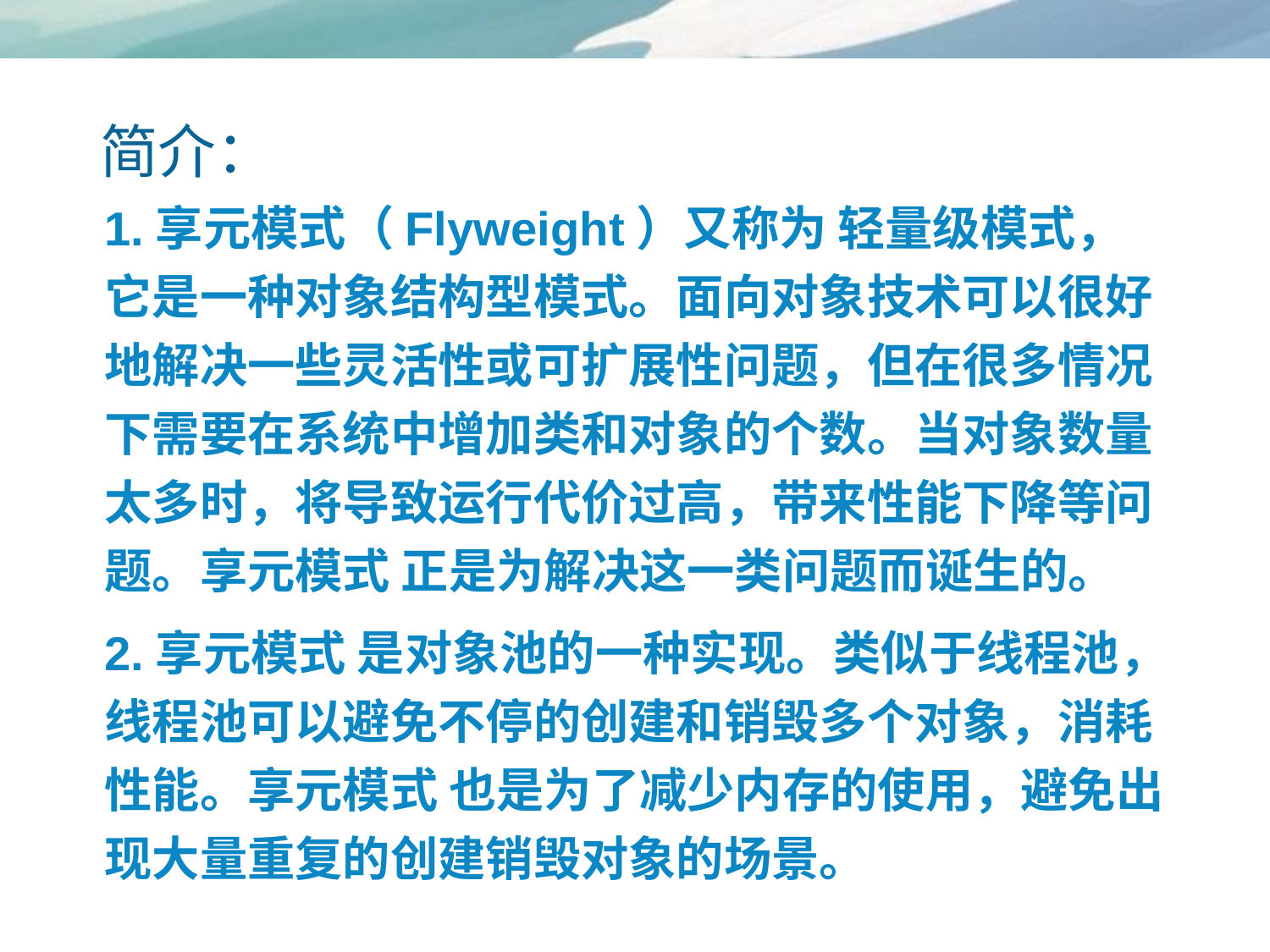

# 简介：
1.享元模式（Flyweight）又称为 轻量级模式，它是一种对象结构型模式。面向对象技术可以很好地解决一些灵活性或可扩展性问题，但在很多情况下需要在系统中增加类和对象的个数。当对象数量太多时，将导致运行代价过高，带来性能下降等问题。享元模式 正是为解决这一类问题而诞生的。
2.享元模式 是对象池的一种实现。类似于线程池，线程池可以避免不停的创建和销毁多个对象，消耗性能。享元模式 也是为了减少内存的使用，避免出现大量重复的创建销毁对象的场景。